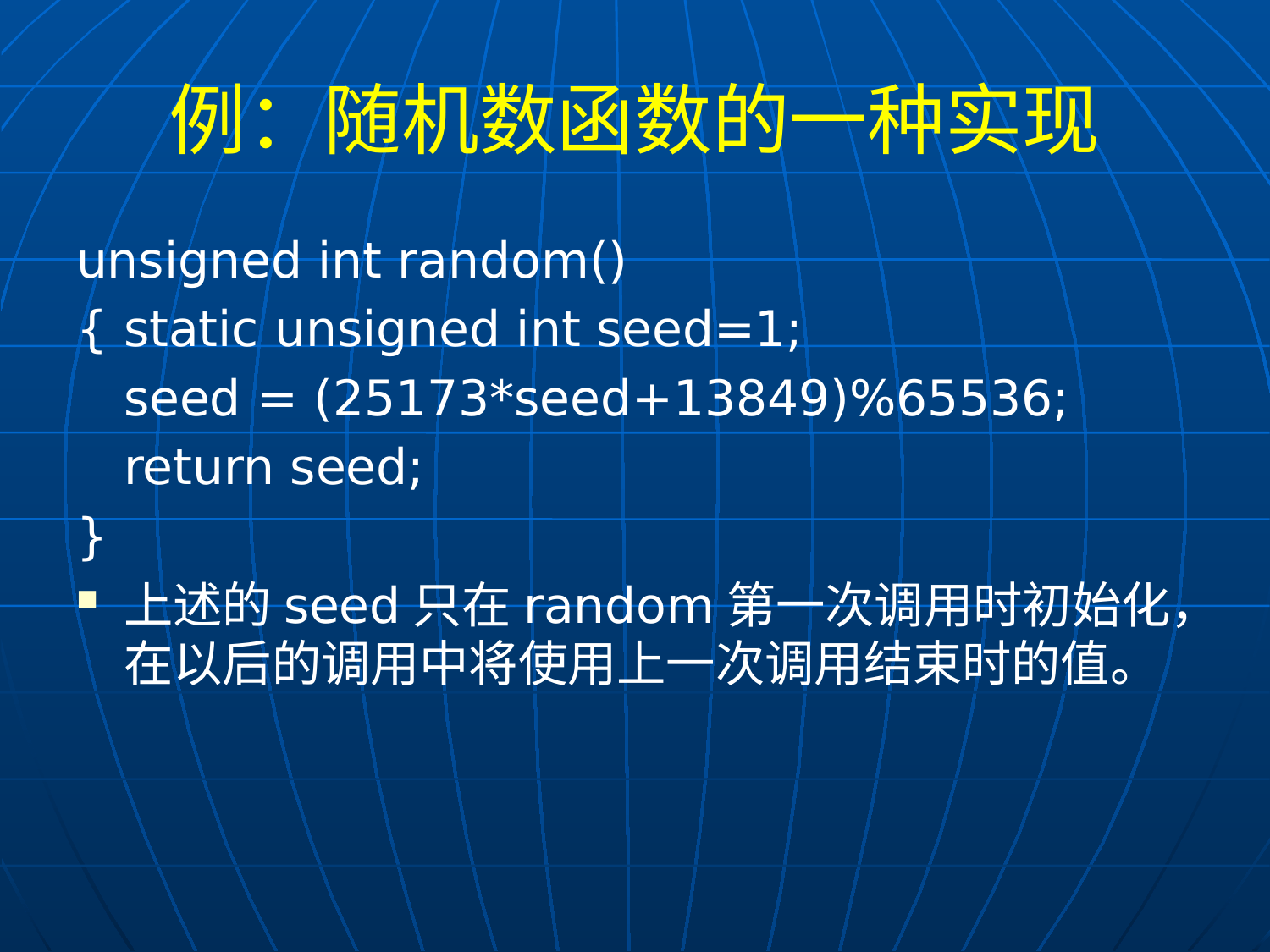

# 例：随机数函数的一种实现
unsigned int random()
{	static unsigned int seed=1;
	seed = (25173*seed+13849)%65536;
	return seed;
}
上述的seed只在random第一次调用时初始化，在以后的调用中将使用上一次调用结束时的值。